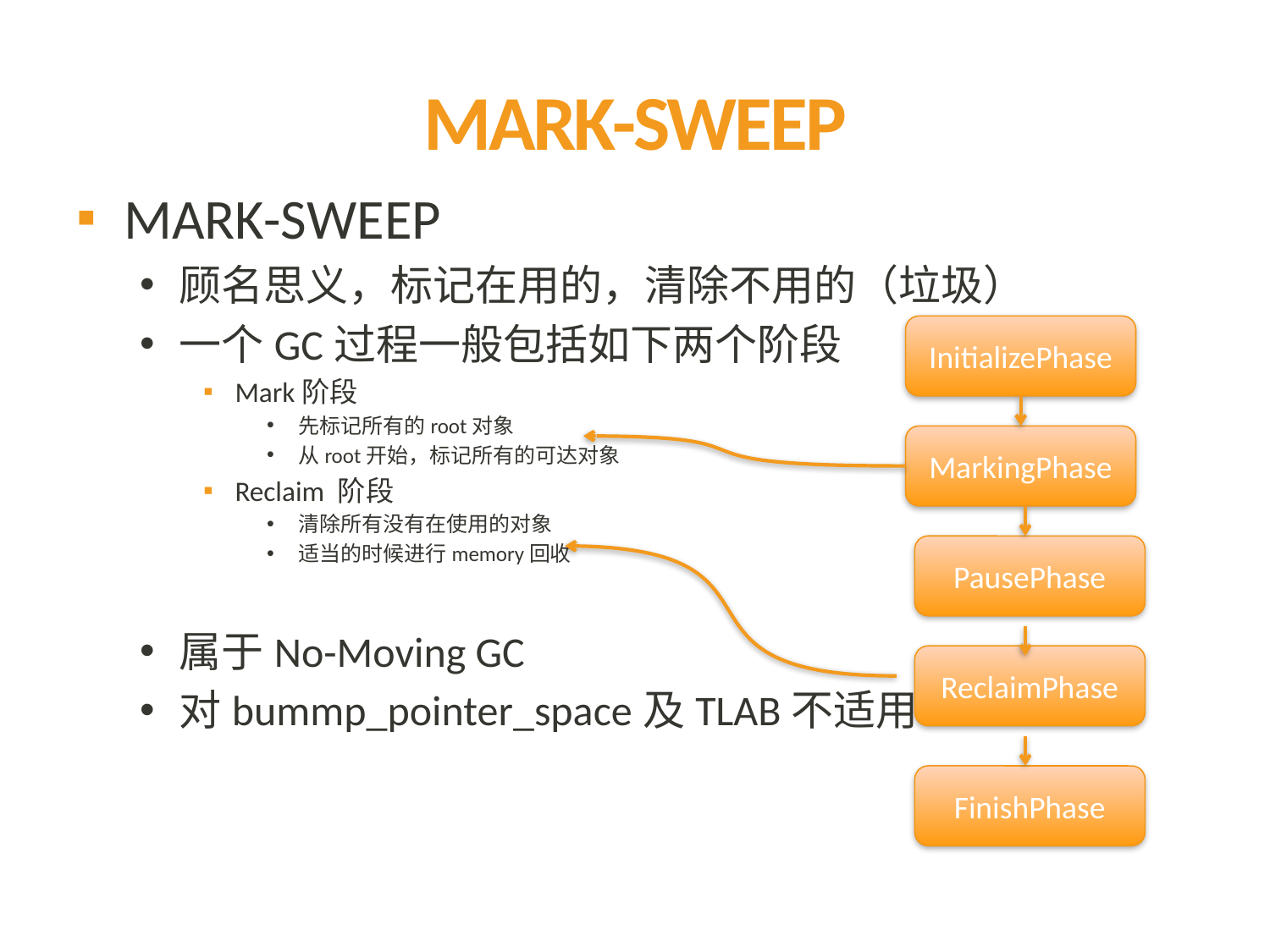

# MARK-SWEEP
MARK-SWEEP
顾名思义，标记在用的，清除不用的（垃圾）
一个GC过程一般包括如下两个阶段
Mark阶段
先标记所有的root对象
从root开始，标记所有的可达对象
Reclaim 阶段
清除所有没有在使用的对象
适当的时候进行memory回收

属于No-Moving GC
对bummp_pointer_space及TLAB不适用
InitializePhase
MarkingPhase
PausePhase
ReclaimPhase
FinishPhase